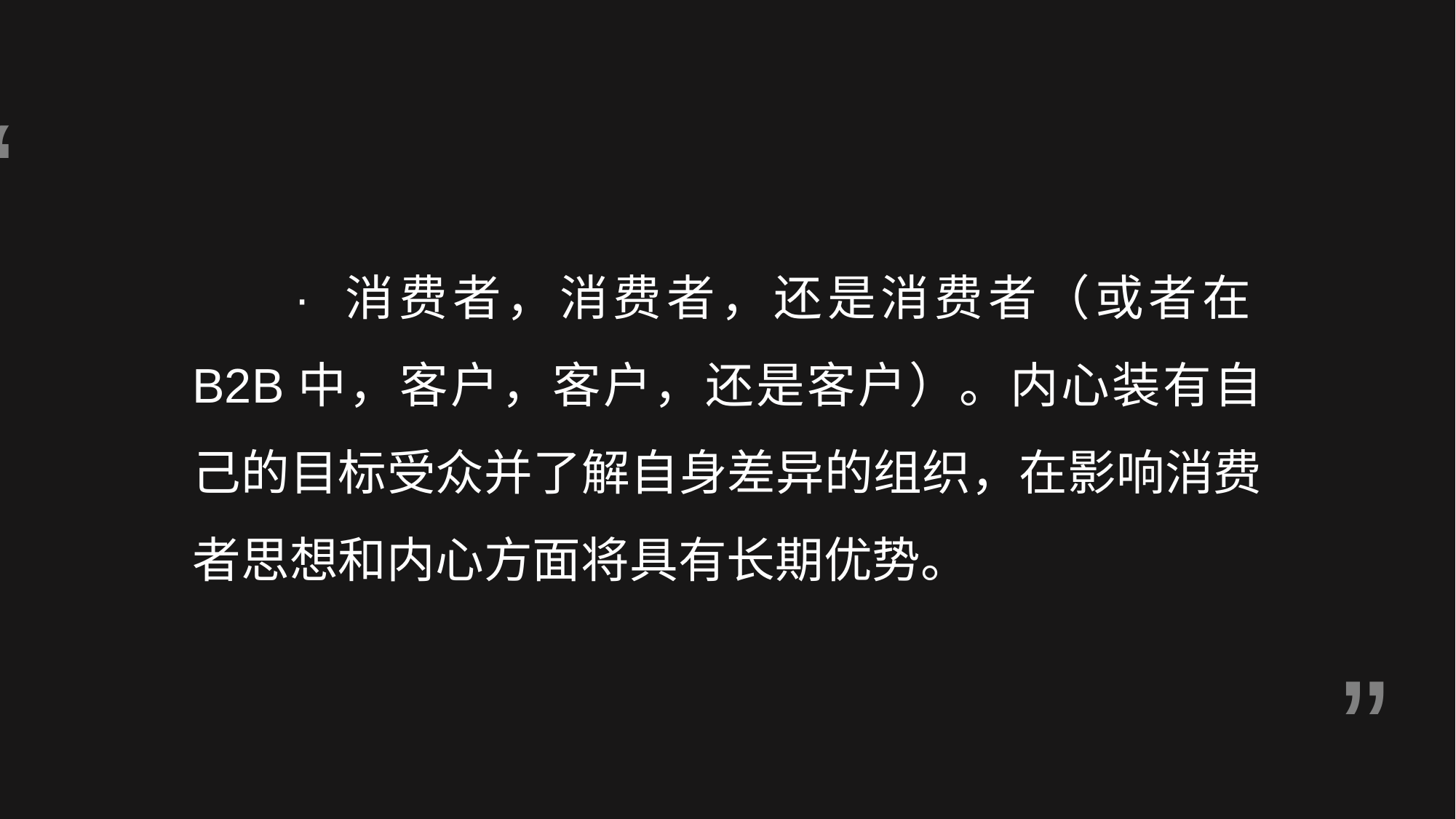

“
· 消费者，消费者，还是消费者（或者在B2B中，客户，客户，还是客户）。内心装有自己的目标受众并了解自身差异的组织，在影响消费者思想和内心方面将具有长期优势。
”